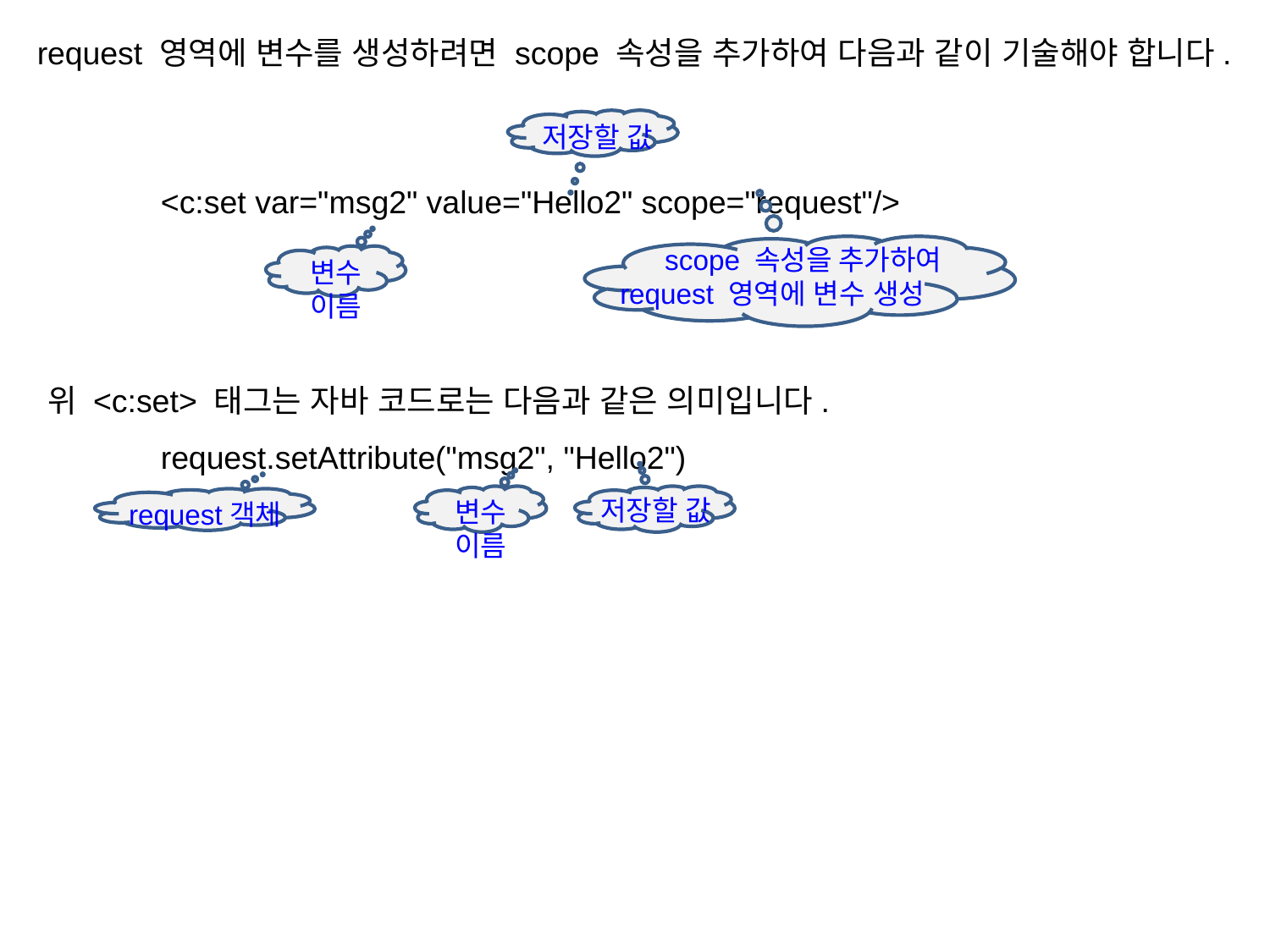

request 영역에 변수를 생성하려면 scope 속성을 추가하여 다음과 같이 기술해야 합니다.

저장할 값

<c:set var="msg2" value="Hello2" scope="request"/>

scope 속성을 추가하여
 request 영역에 변수 생성

변수 이름
위 <c:set> 태그는 자바 코드로는 다음과 같은 의미입니다.
request.setAttribute("msg2", "Hello2")

변수 이름

저장할 값

request객체